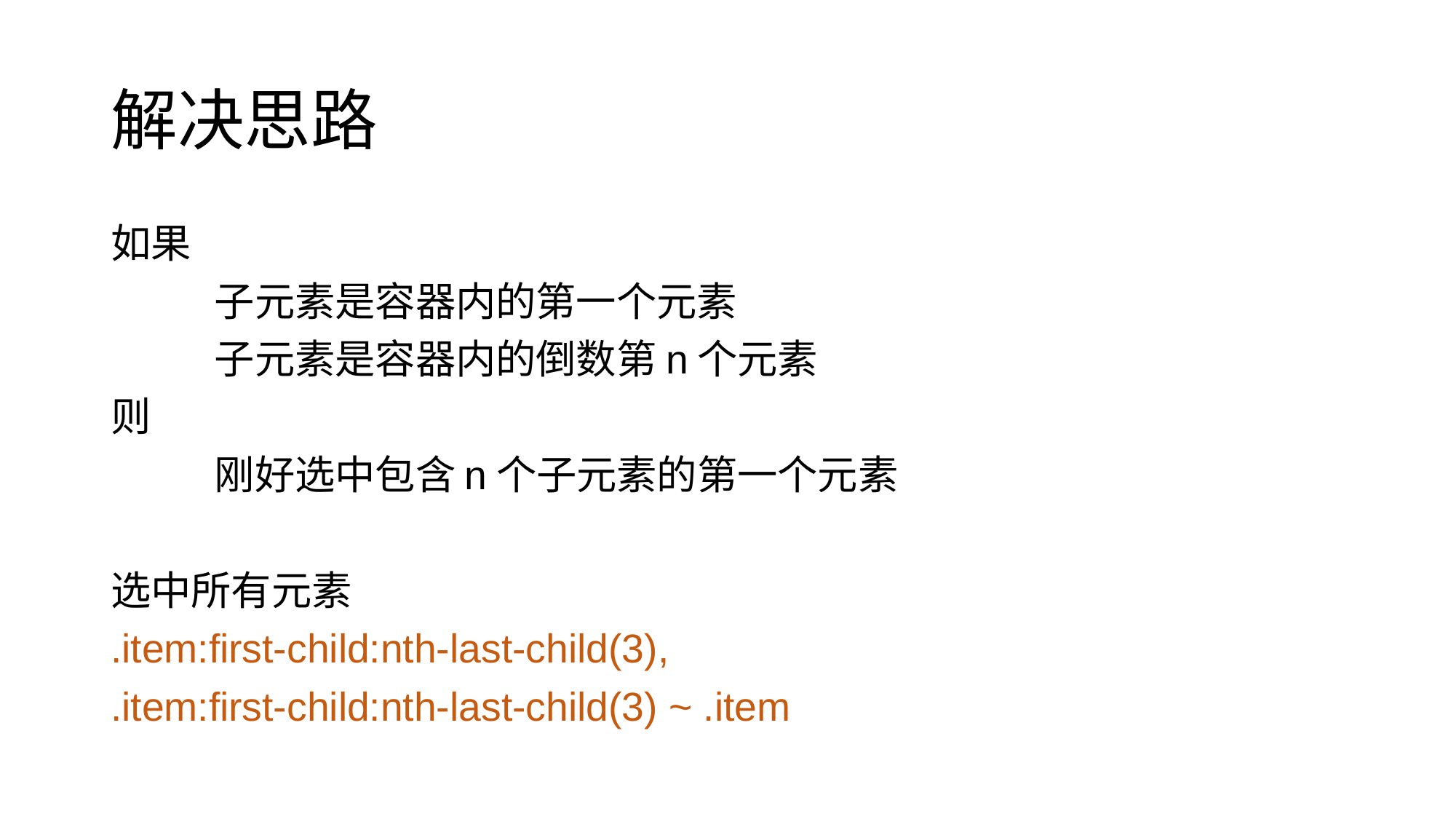

# 解决思路
如果
	子元素是容器内的第一个元素
	子元素是容器内的倒数第n个元素
则
	刚好选中包含n个子元素的第一个元素

选中所有元素
.item:first-child:nth-last-child(3),
.item:first-child:nth-last-child(3) ~ .item